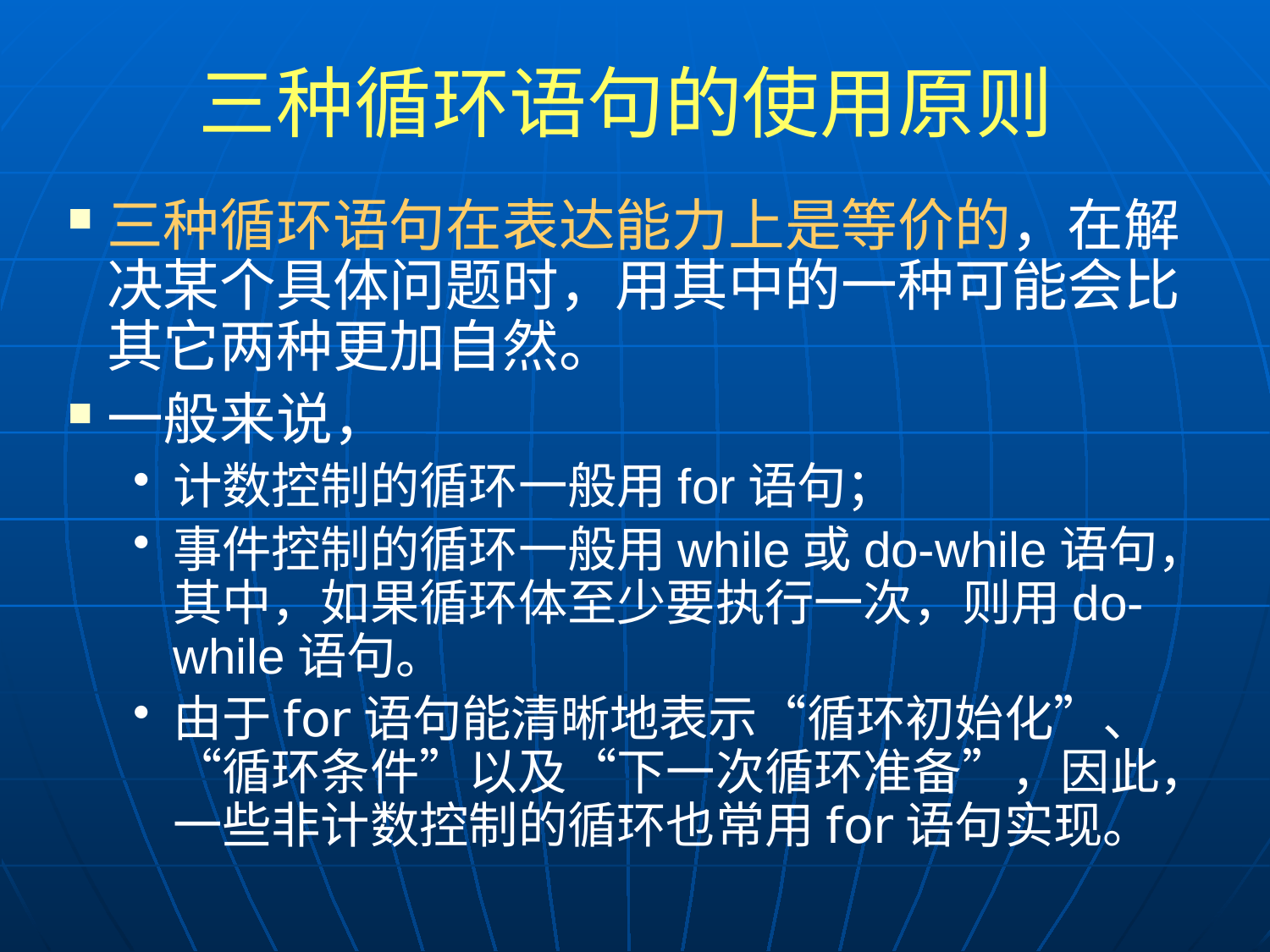

# 三种循环语句的使用原则
三种循环语句在表达能力上是等价的，在解决某个具体问题时，用其中的一种可能会比其它两种更加自然。
一般来说，
计数控制的循环一般用for语句；
事件控制的循环一般用while或do-while语句，其中，如果循环体至少要执行一次，则用do-while语句。
由于for语句能清晰地表示“循环初始化”、“循环条件”以及“下一次循环准备”，因此，一些非计数控制的循环也常用for语句实现。